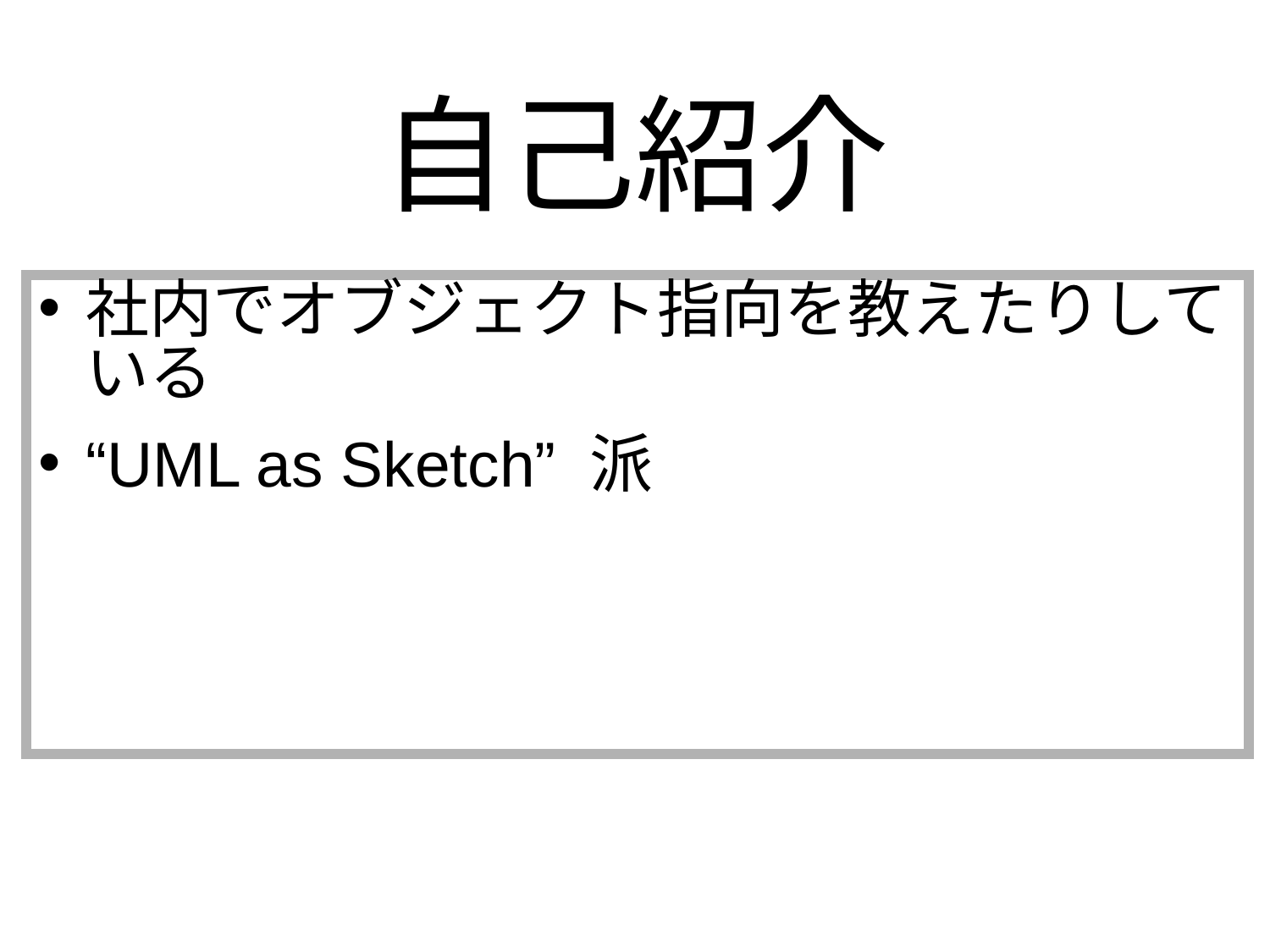

# 自己紹介
社内でオブジェクト指向を教えたりしている
“UML as Sketch” 派